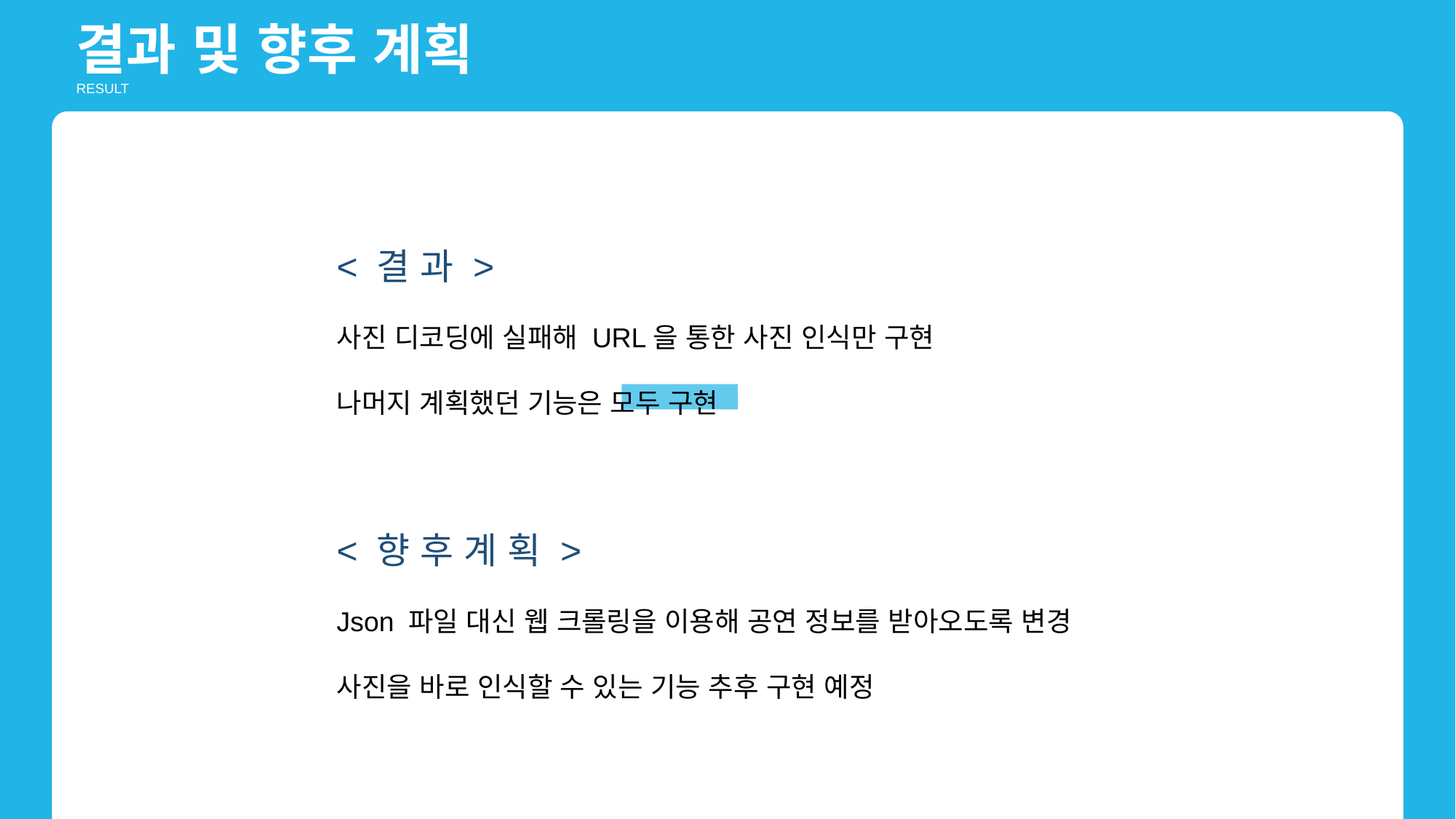

결과 및 향후 계획
RESULT
< 결 과 >
사진 디코딩에 실패해 URL을 통한 사진 인식만 구현
나머지 계획했던 기능은 모두 구현

< 향 후 계 획 >
Json 파일 대신 웹 크롤링을 이용해 공연 정보를 받아오도록 변경
사진을 바로 인식할 수 있는 기능 추후 구현 예정